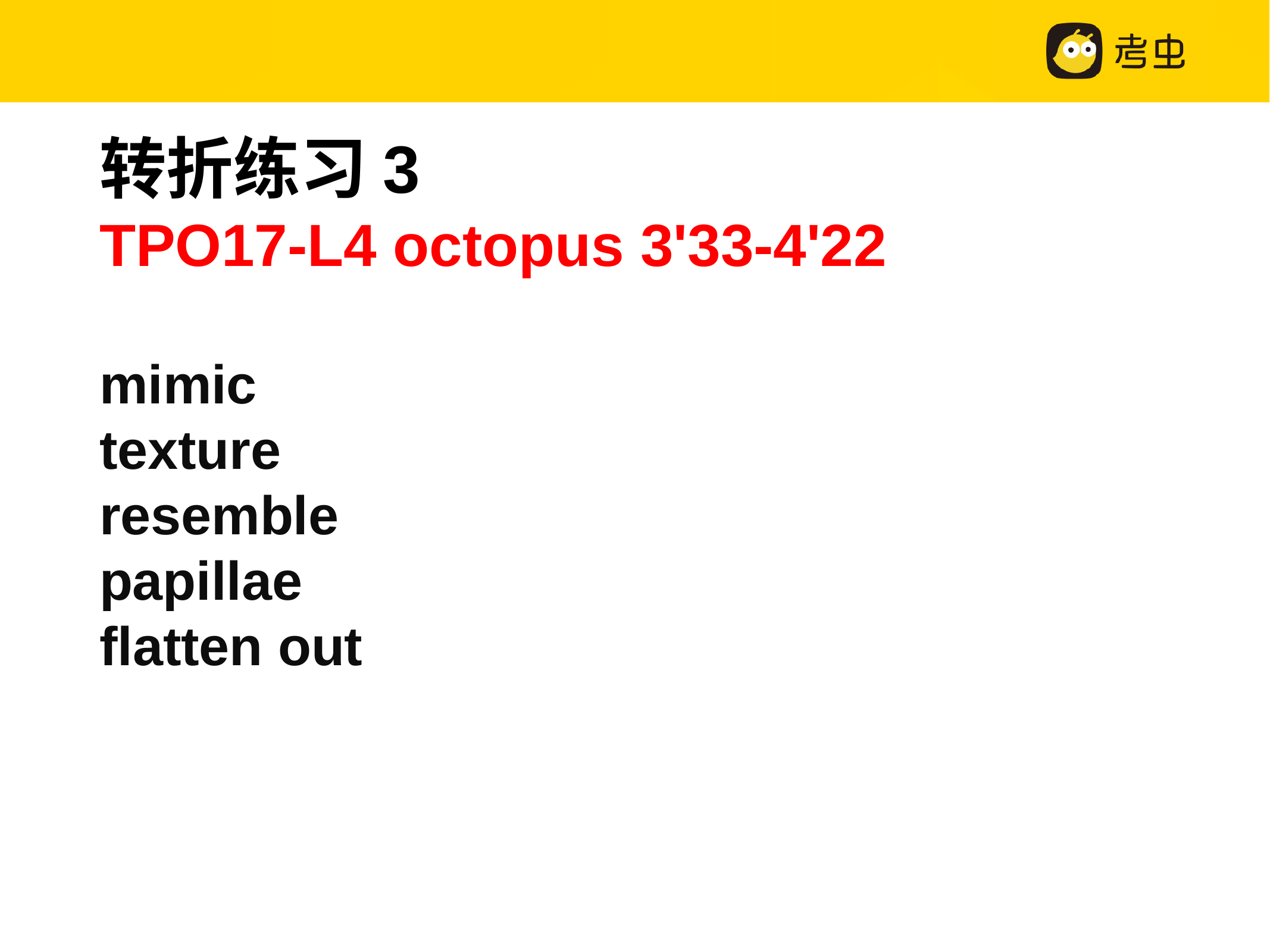

转折练习3
TPO17-L4 octopus 3'33-4'22

mimic
texture
resemble
papillae
flatten out